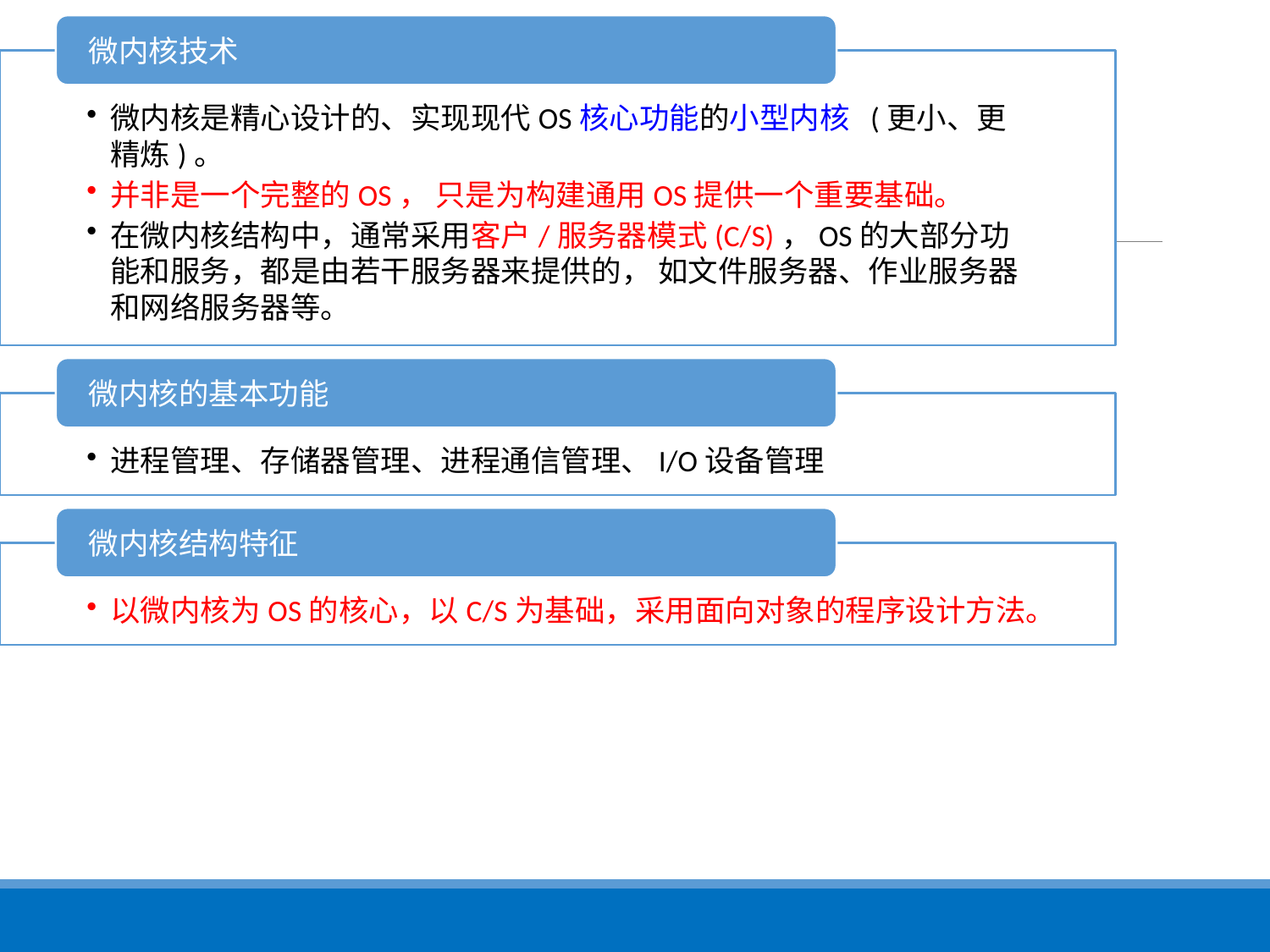

# 1.5.4 微内核OS结构
微内核是精心设计的、实现现代OS核心功能的小型内核  (更小、更精炼)。
并非是一个完整的OS， 只是为构建通用OS提供一个重要基础。
在微内核结构中，通常采用客户/服务器模式(C/S)，OS的大部分功能和服务，都是由若干服务器来提供的， 如文件服务器、作业服务器和网络服务器等。
微内核技术
进程管理、存储器管理、进程通信管理、I/O设备管理
微内核的基本功能
以微内核为OS的核心，以C/S为基础，采用面向对象的程序设计方法。
微内核结构特征